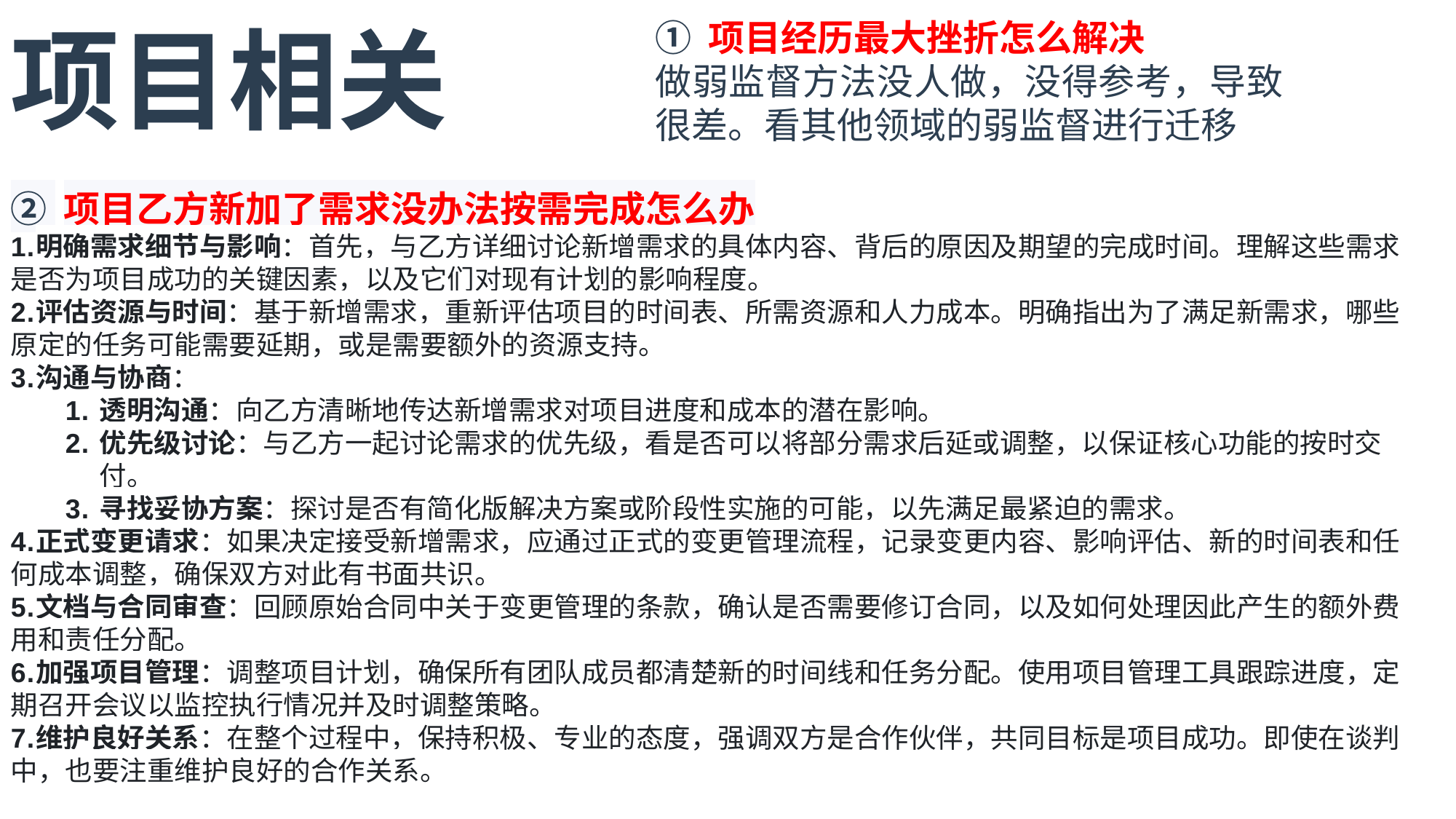

项目相关
① 项目经历最大挫折怎么解决
做弱监督方法没人做，没得参考，导致很差。看其他领域的弱监督进行迁移
② 项目乙方新加了需求没办法按需完成怎么办
明确需求细节与影响：首先，与乙方详细讨论新增需求的具体内容、背后的原因及期望的完成时间。理解这些需求是否为项目成功的关键因素，以及它们对现有计划的影响程度。
评估资源与时间：基于新增需求，重新评估项目的时间表、所需资源和人力成本。明确指出为了满足新需求，哪些原定的任务可能需要延期，或是需要额外的资源支持。
沟通与协商：
透明沟通：向乙方清晰地传达新增需求对项目进度和成本的潜在影响。
优先级讨论：与乙方一起讨论需求的优先级，看是否可以将部分需求后延或调整，以保证核心功能的按时交付。
寻找妥协方案：探讨是否有简化版解决方案或阶段性实施的可能，以先满足最紧迫的需求。
正式变更请求：如果决定接受新增需求，应通过正式的变更管理流程，记录变更内容、影响评估、新的时间表和任何成本调整，确保双方对此有书面共识。
文档与合同审查：回顾原始合同中关于变更管理的条款，确认是否需要修订合同，以及如何处理因此产生的额外费用和责任分配。
加强项目管理：调整项目计划，确保所有团队成员都清楚新的时间线和任务分配。使用项目管理工具跟踪进度，定期召开会议以监控执行情况并及时调整策略。
维护良好关系：在整个过程中，保持积极、专业的态度，强调双方是合作伙伴，共同目标是项目成功。即使在谈判中，也要注重维护良好的合作关系。